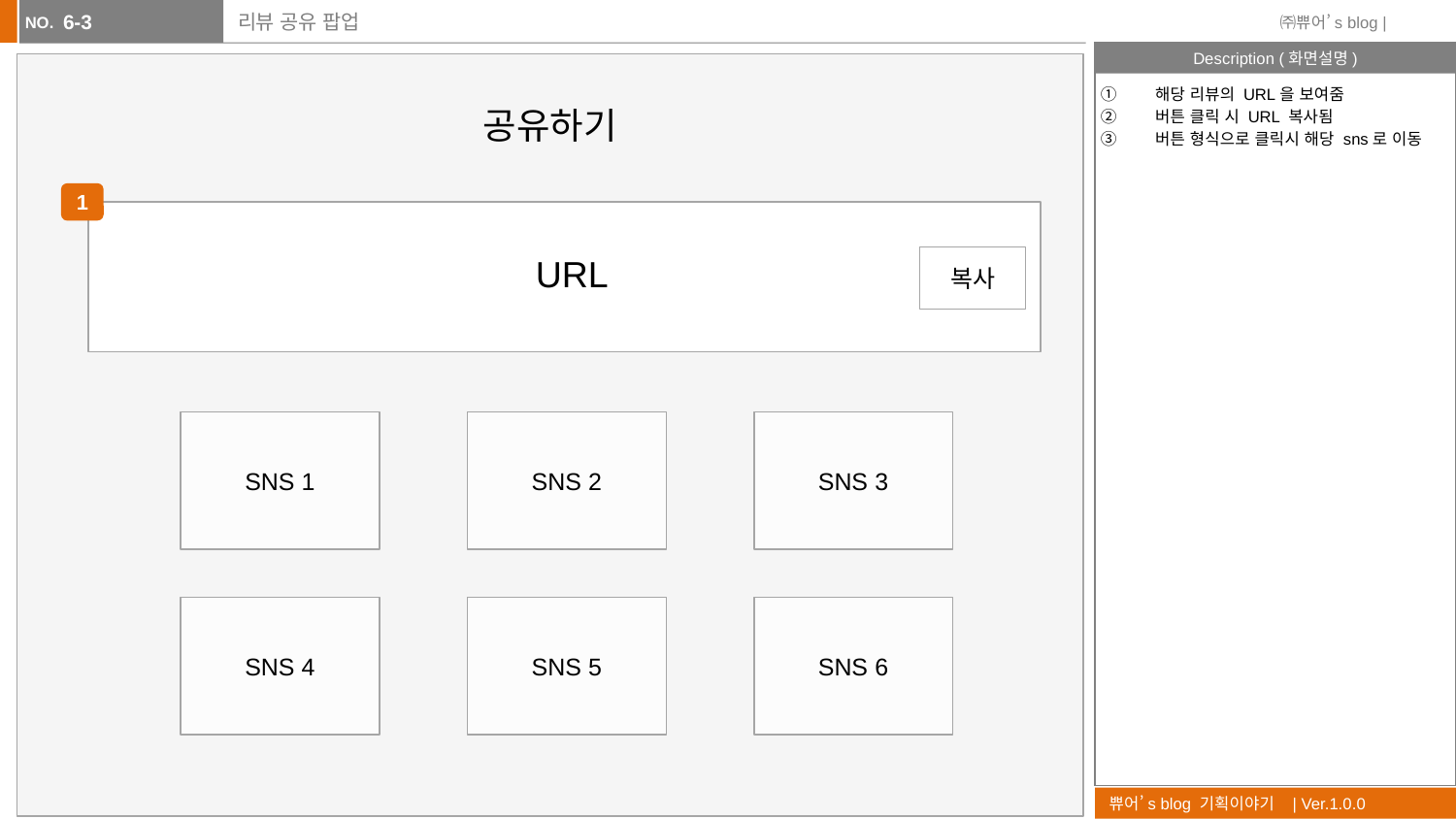

6-3
# 리뷰 공유 팝업

공유하기
1

URL
복사
SNS 1
SNS 2
SNS 3
SNS 4
SNS 5
SNS 6
해당 리뷰의 URL을 보여줌
버튼 클릭 시 URL 복사됨
버튼 형식으로 클릭시 해당 sns로 이동